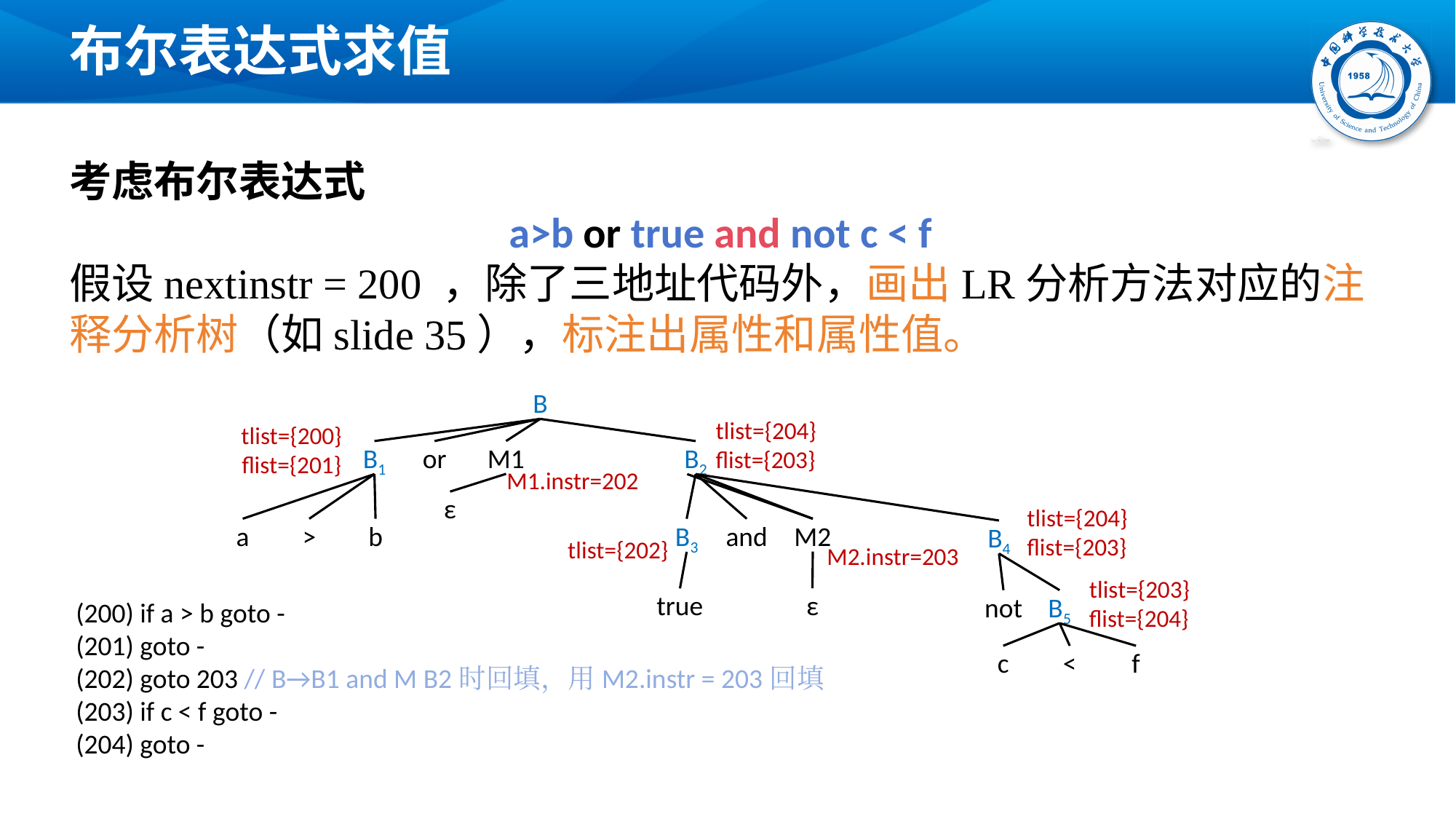

考虑布尔表达式
a>b or true and not c < f
假设nextinstr = 200 ，除了三地址代码外，画出LR分析方法对应的注释分析树（如slide 35），标注出属性和属性值。
# 布尔表达式求值
B
tlist={204}
flist={203}
tlist={200}
flist={201}
B1
B2
or
M1
M1.instr=202
ε
tlist={204}
flist={203}
a
>
b
and
M2
B3
B4
tlist={202}
M2.instr=203
tlist={203}
flist={204}
true
ε
(200) if a > b goto -
(201) goto -
(202) goto 203 // B→B1 and M B2时回填，用M2.instr = 203回填
(203) if c < f goto -
(204) goto -
B5
not
c
<
f